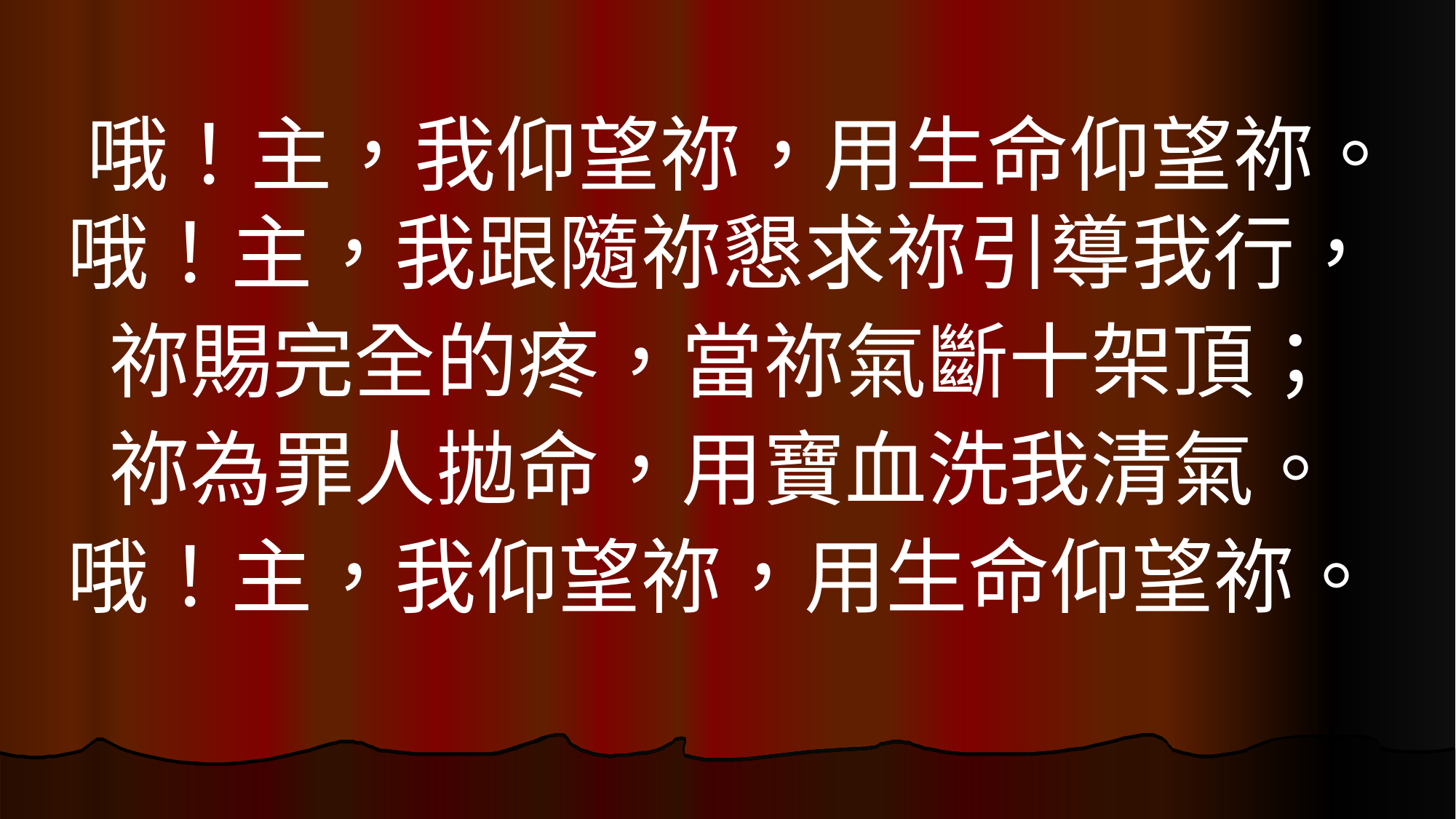

哦！主，我仰望祢，用生命仰望祢。哦！主，我跟隨祢懇求祢引導我行，
祢賜完全的疼，當祢氣斷十架頂；
祢為罪人拋命，用寶血洗我清氣。
哦！主，我仰望祢，用生命仰望祢。